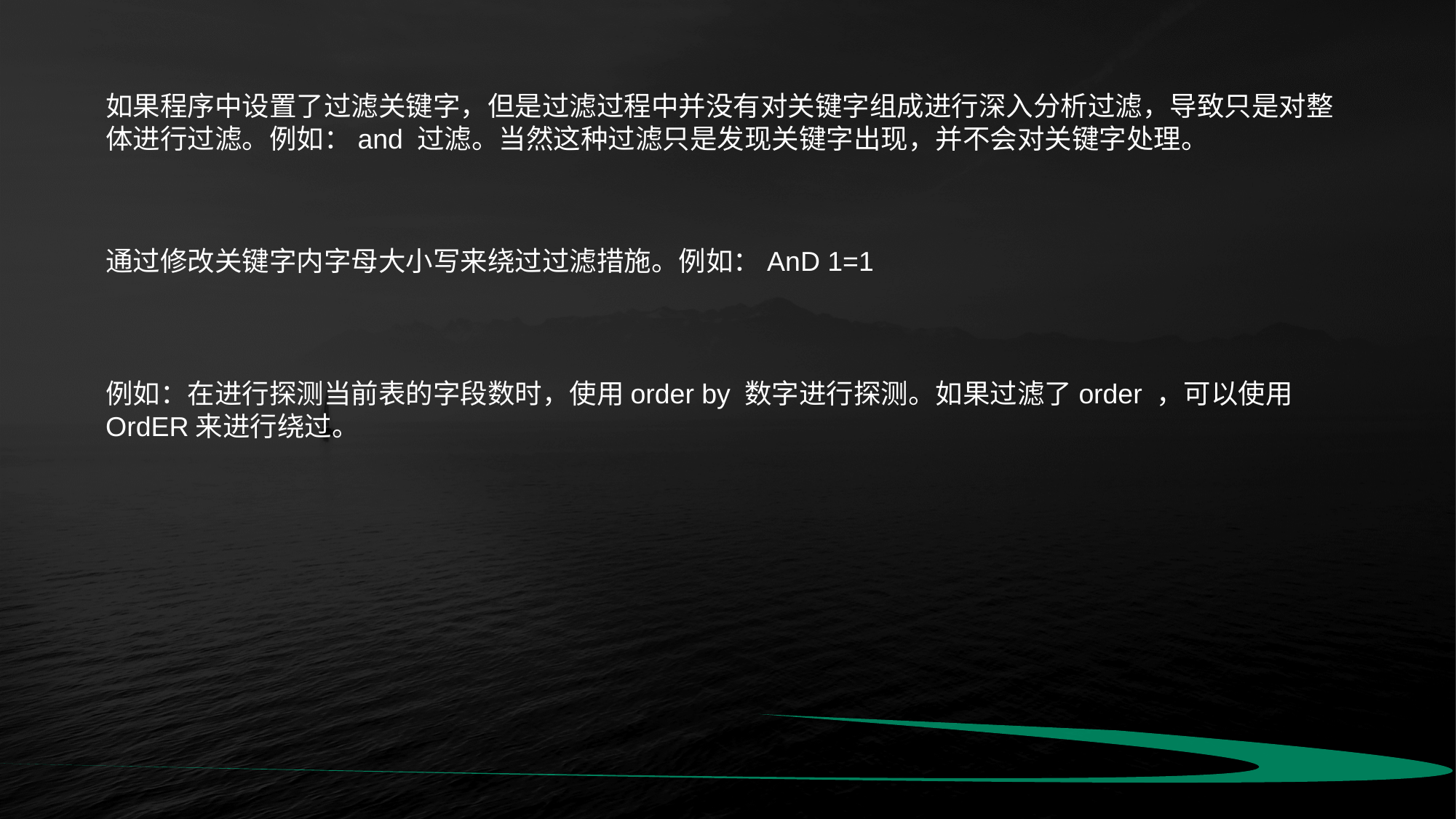

如果程序中设置了过滤关键字，但是过滤过程中并没有对关键字组成进行深入分析过滤，导致只是对整体进行过滤。例如：and 过滤。当然这种过滤只是发现关键字出现，并不会对关键字处理。
通过修改关键字内字母大小写来绕过过滤措施。例如：AnD 1=1
例如：在进行探测当前表的字段数时，使用order by 数字进行探测。如果过滤了order ，可以使用OrdER来进行绕过。